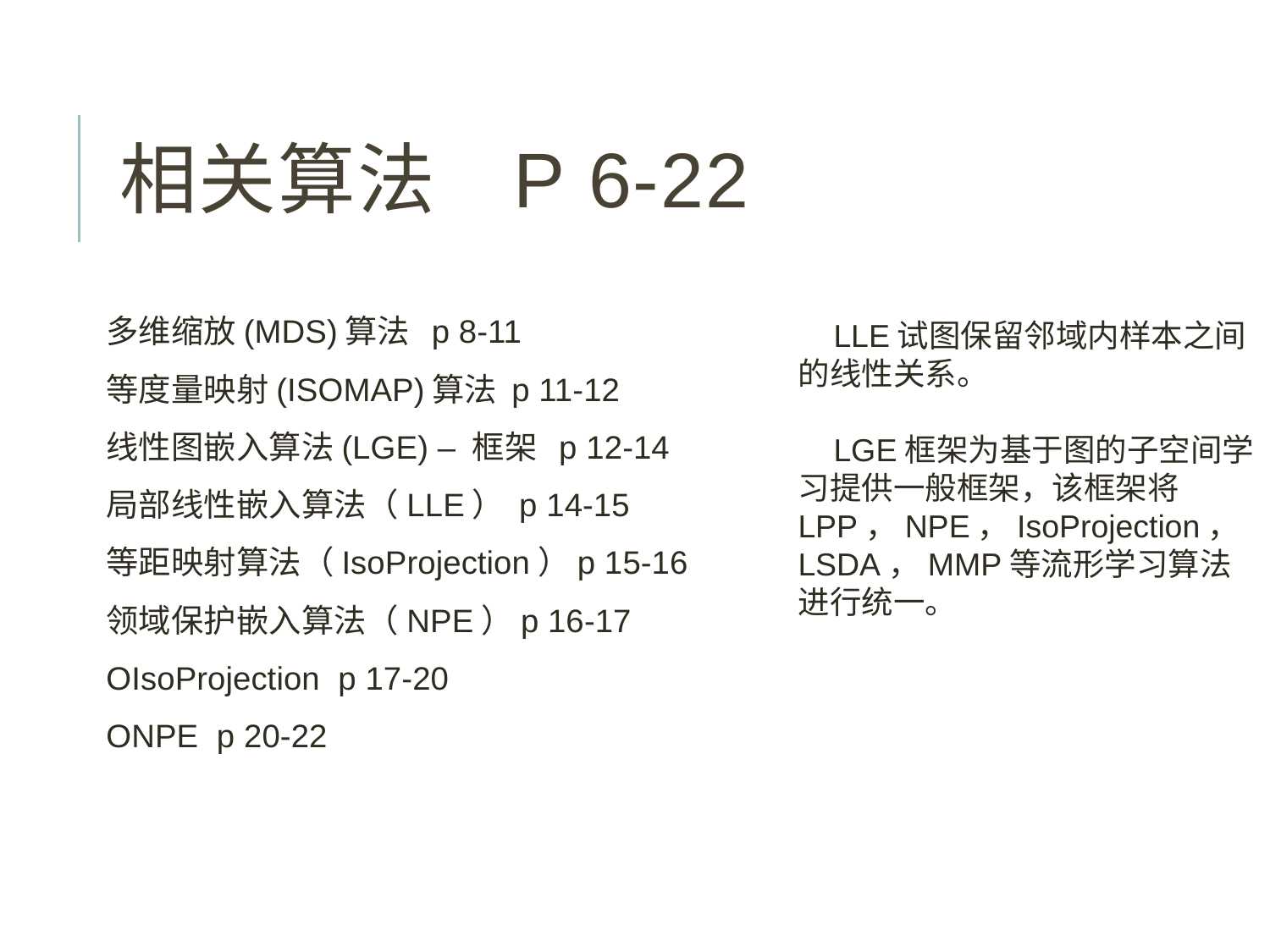

# 相关算法   p 6-22
多维缩放(MDS)算法  p 8-11
等度量映射(ISOMAP)算法 p 11-12
线性图嵌入算法(LGE) – 框架  p 12-14
局部线性嵌入算法（LLE） p 14-15
等距映射算法（IsoProjection）p 15-16
领域保护嵌入算法（NPE）p 16-17
OIsoProjection  p 17-20
ONPE  p 20-22
    LLE试图保留邻域内样本之间的线性关系。

    LGE框架为基于图的子空间学习提供一般框架，该框架将LPP，NPE，IsoProjection，LSDA，MMP等流形学习算法进行统一。